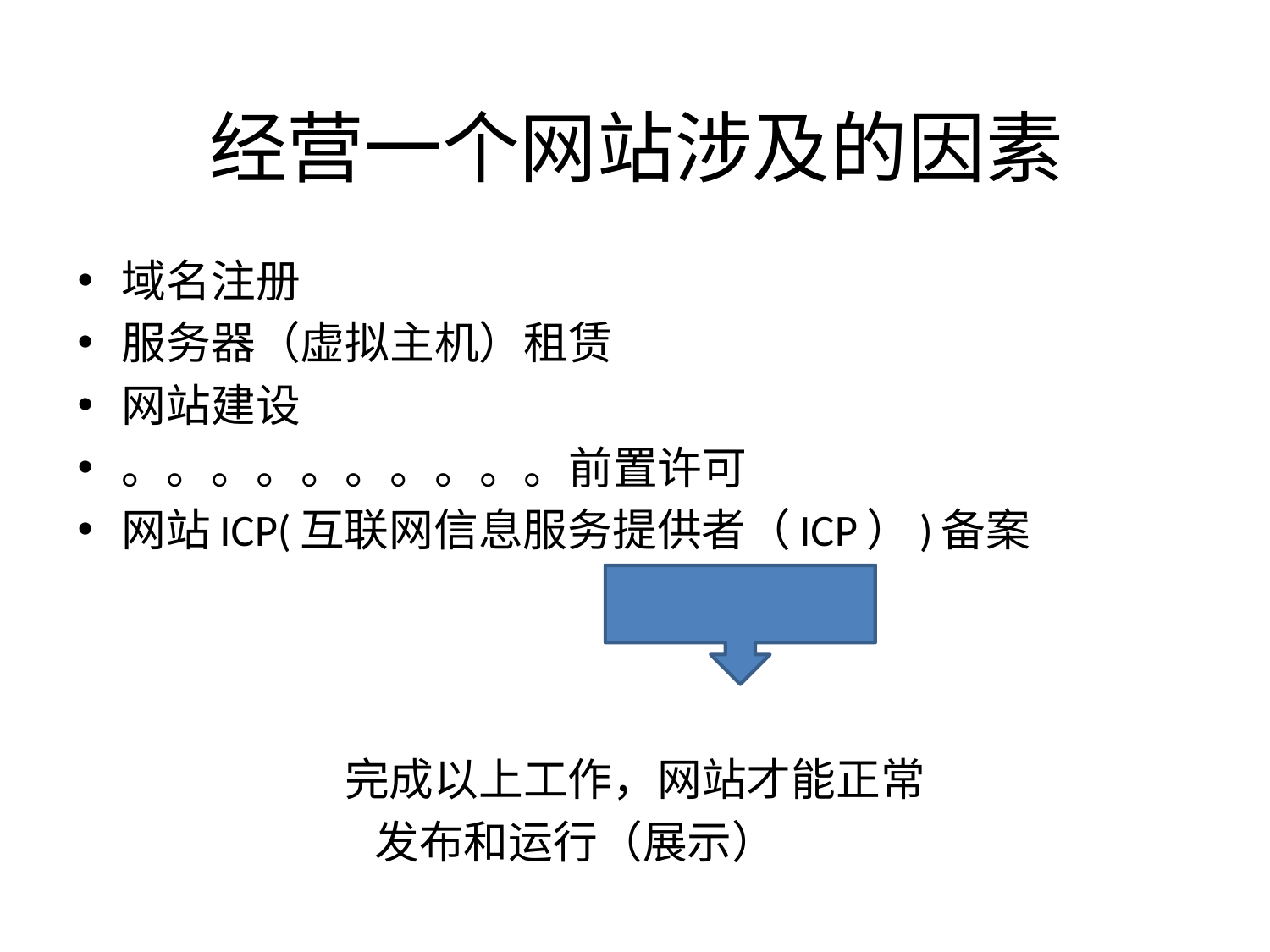

# 经营一个网站涉及的因素
域名注册
服务器（虚拟主机）租赁
网站建设
。。。。。。。。。。前置许可
网站ICP(互联网信息服务提供者（ICP）)备案

                          完成以上工作，网站才能正常
                             发布和运行（展示）